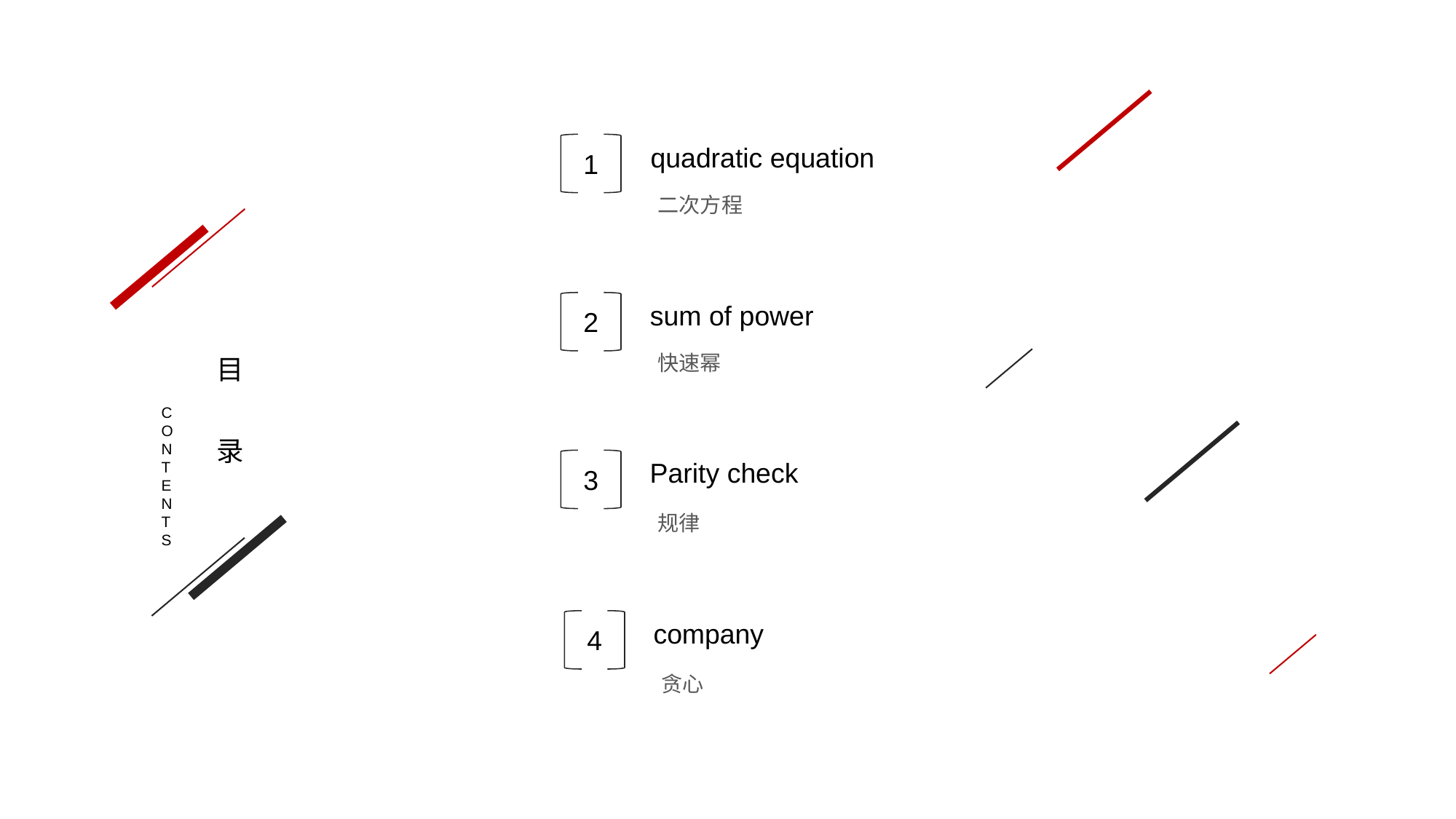

quadratic equation
1
二次方程

sum of power
2
快速幂
目
录
CONTENTS

Parity check
3
规律

company
4
贪心